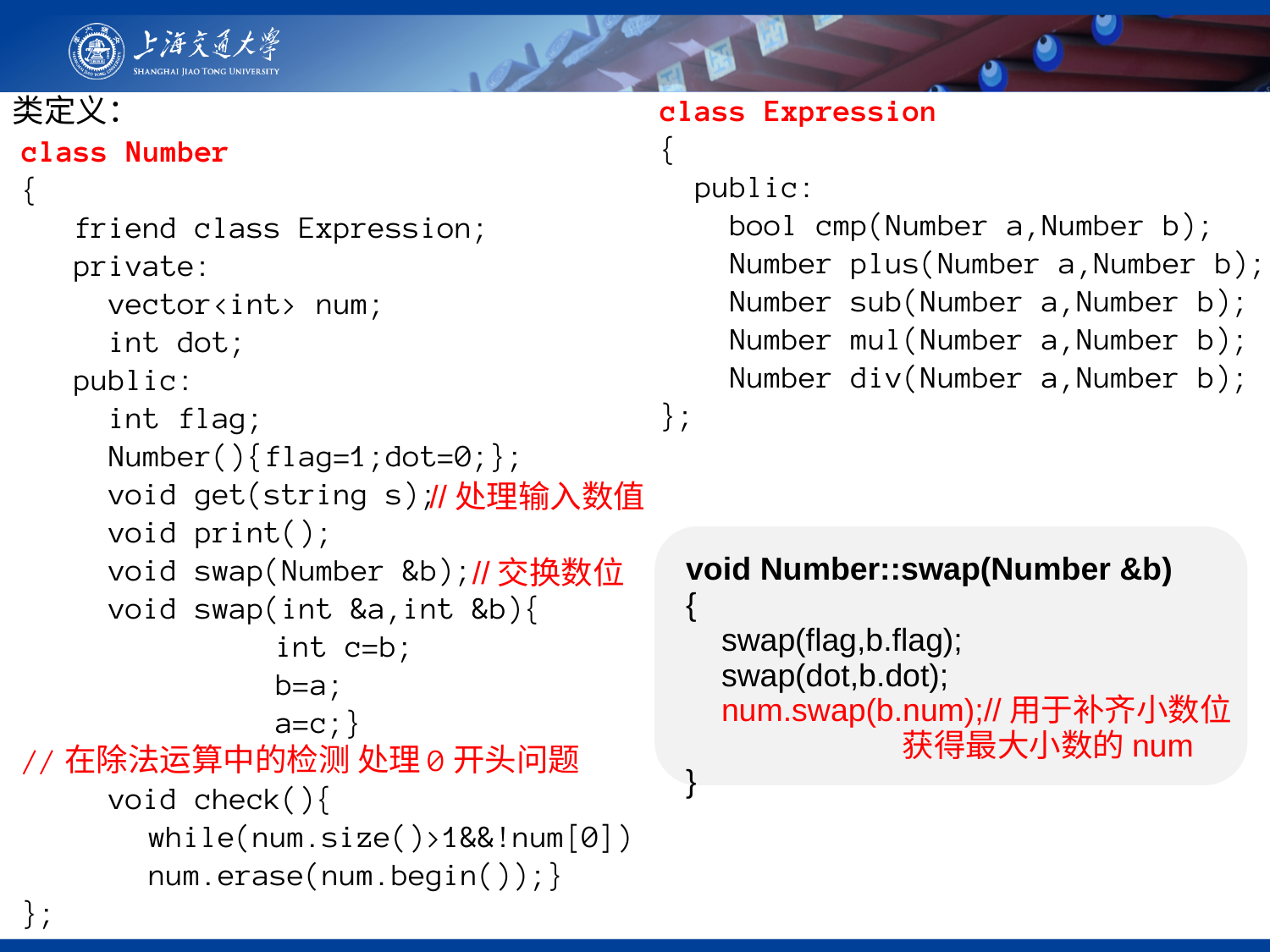

class Expression
{
  public:
    bool cmp(Number a,Number b);
    Number plus(Number a,Number b);
    Number sub(Number a,Number b);
    Number mul(Number a,Number b);
    Number div(Number a,Number b);
};
类定义：
class Number
{
   friend class Expression;
   private:
     vector<int> num;
     int dot;
   public:
     int flag;
     Number(){flag=1;dot=0;};
     void get(string s);
     void print();
     void swap(Number &b);
     void swap(int &a,int &b){
		int c=b;
		b=a;
		a=c;}
//在除法运算中的检测 处理0开头问题
     void check(){
	while(num.size()>1&&!num[0])	num.erase(num.begin());}
};
//处理输入数值

void Number::swap(Number &b)
{
    swap(flag,b.flag);
    swap(dot,b.dot);
    num.swap(b.num);//用于补齐小数位
                             获得最大小数的num
}
//交换数位